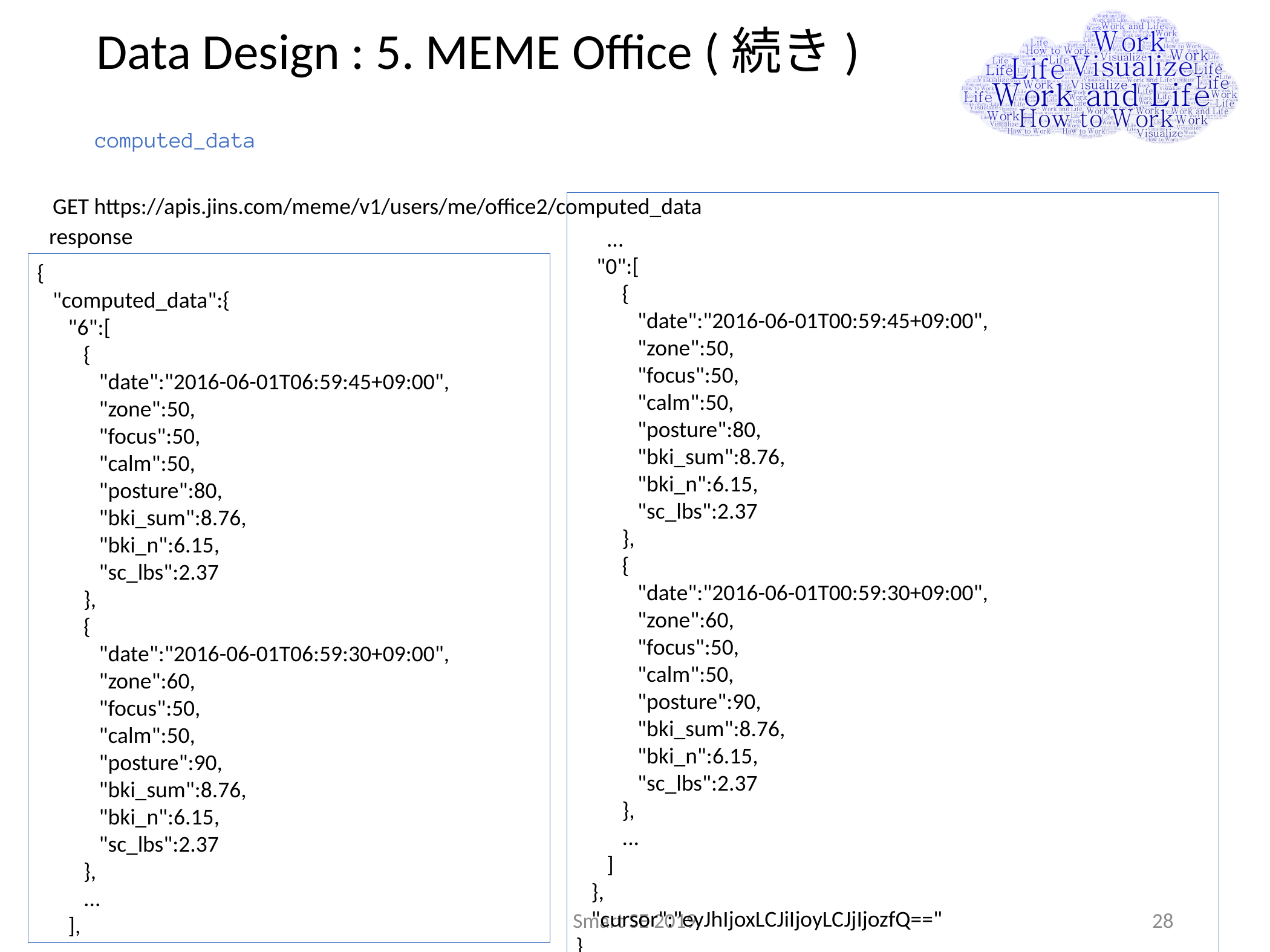

# Data Design : 5. MEME Office (続き)
computed_data
GET https://apis.jins.com/meme/v1/users/me/office2/computed_data
      ...
    "0":[
         {
            "date":"2016-06-01T00:59:45+09:00",
            "zone":50,
            "focus":50,
            "calm":50,
            "posture":80,
            "bki_sum":8.76,
            "bki_n":6.15,
            "sc_lbs":2.37
         },
         {
            "date":"2016-06-01T00:59:30+09:00",
            "zone":60,
            "focus":50,
            "calm":50,
            "posture":90,
            "bki_sum":8.76,
            "bki_n":6.15,
            "sc_lbs":2.37
         },
         ...
      ]
   },
   "cursor":"eyJhIjoxLCJiIjoyLCJjIjozfQ=="
}
response

{
   "computed_data":{
      "6":[
         {
            "date":"2016-06-01T06:59:45+09:00",
            "zone":50,
            "focus":50,
            "calm":50,
            "posture":80,
            "bki_sum":8.76,
            "bki_n":6.15,
            "sc_lbs":2.37
         },
         {
            "date":"2016-06-01T06:59:30+09:00",
            "zone":60,
            "focus":50,
            "calm":50,
            "posture":90,
            "bki_sum":8.76,
            "bki_n":6.15,
            "sc_lbs":2.37
         },
         ...
      ],
Smart SE 2019
28